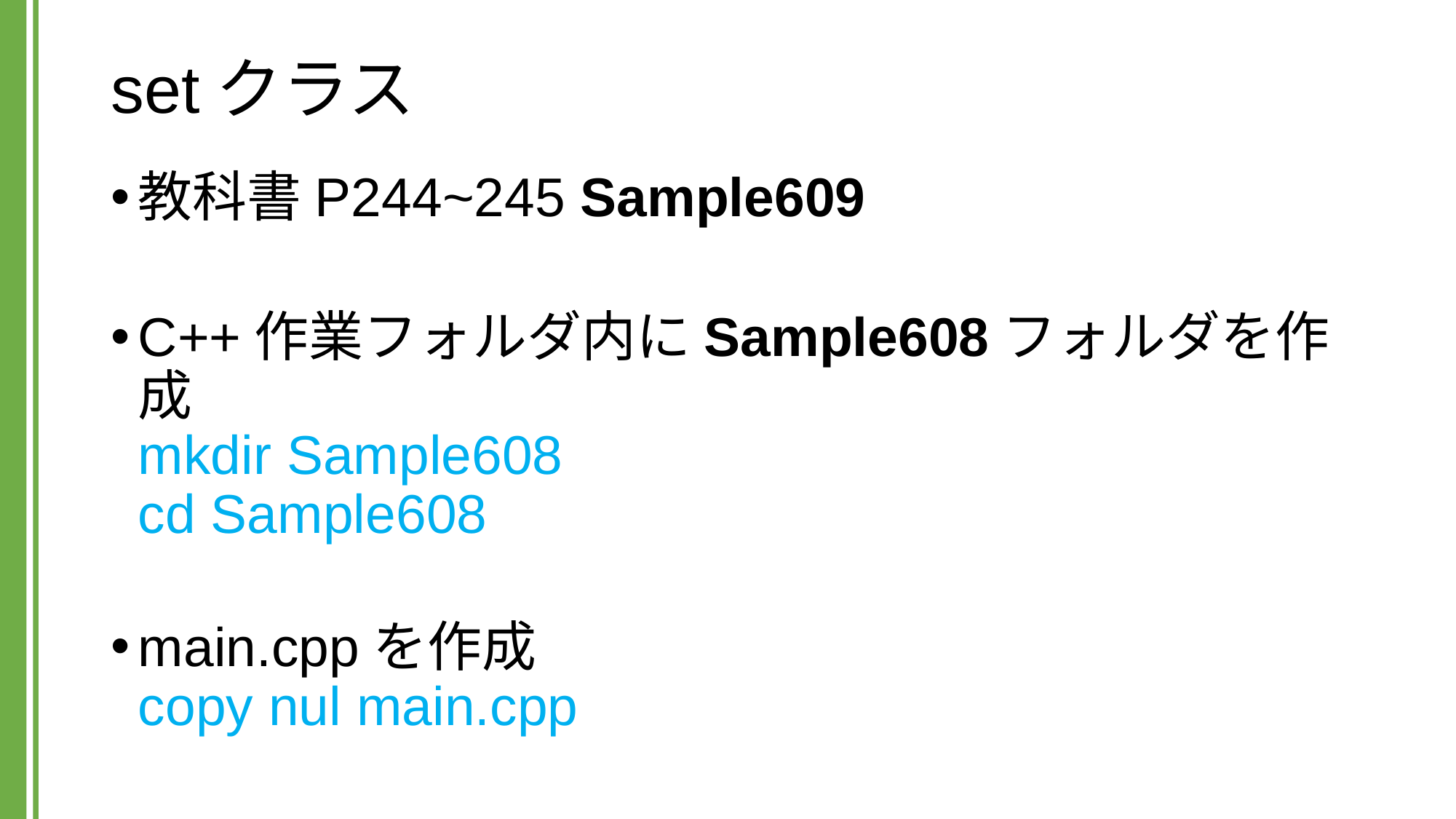

# setクラス
教科書P244~245 Sample609
C++作業フォルダ内にSample608フォルダを作成
mkdir Sample608
cd Sample608
main.cppを作成
copy nul main.cpp